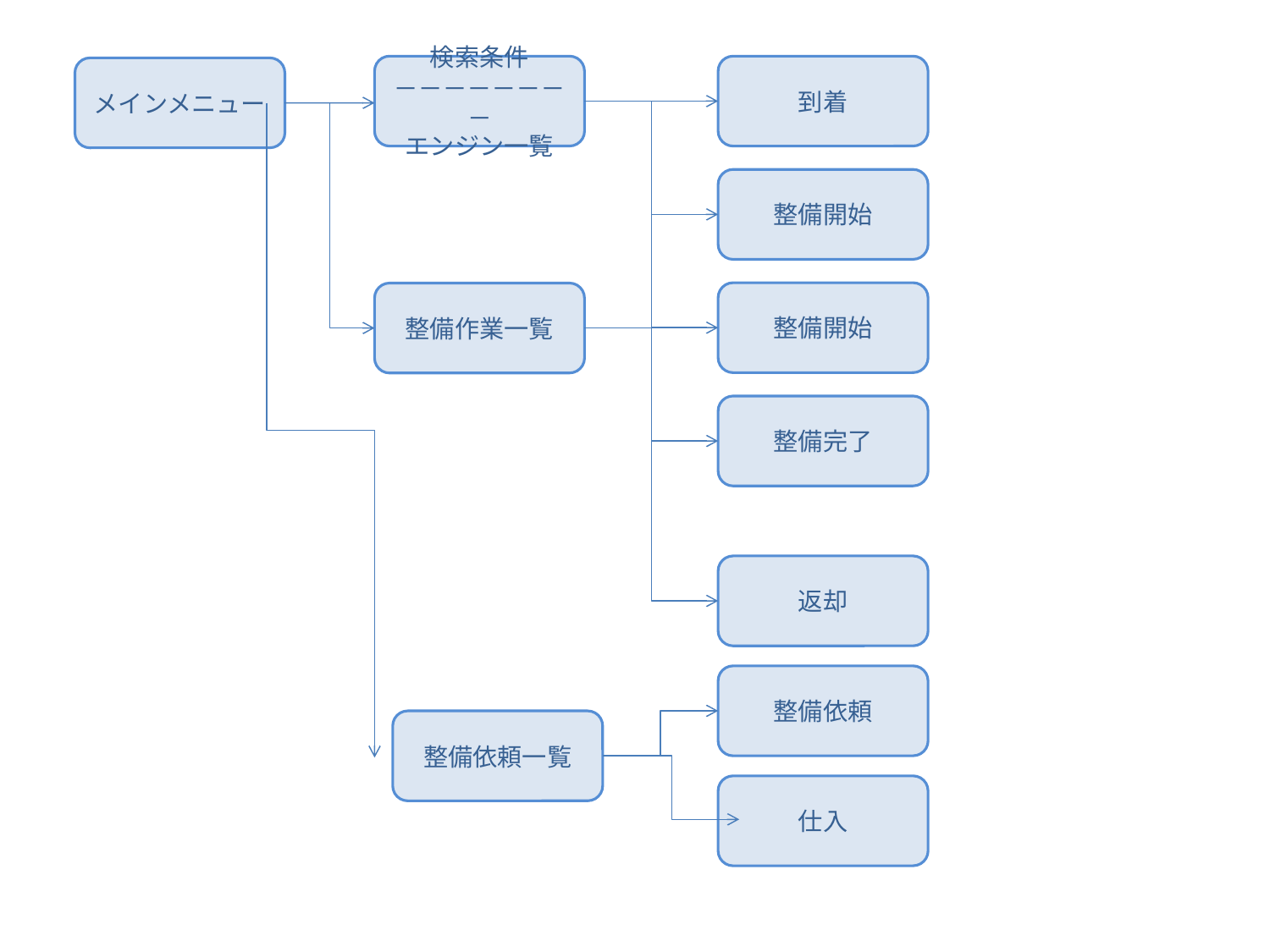

検索条件
─ ─ ─ ─ ─ ─ ─ ─
エンジン一覧
到着
メインメニュー
整備開始
整備開始
整備作業一覧
整備完了
返却
整備依頼
整備依頼一覧
仕入